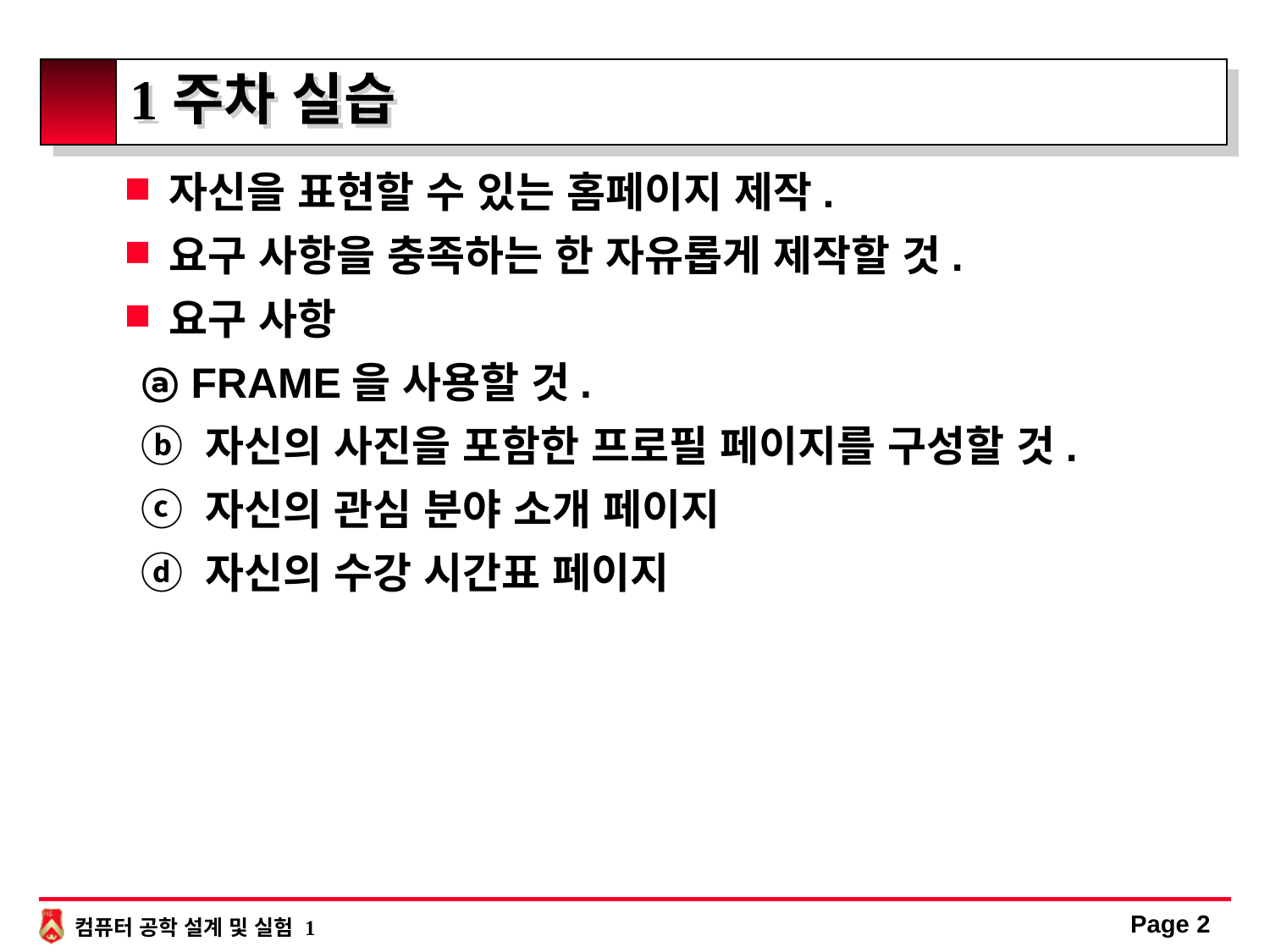

# 1주차 실습
자신을 표현할 수 있는 홈페이지 제작.
요구 사항을 충족하는 한 자유롭게 제작할 것.
요구 사항
 ⓐ FRAME을 사용할 것.
 ⓑ 자신의 사진을 포함한 프로필 페이지를 구성할 것.
 ⓒ 자신의 관심 분야 소개 페이지
 ⓓ 자신의 수강 시간표 페이지
Page 2